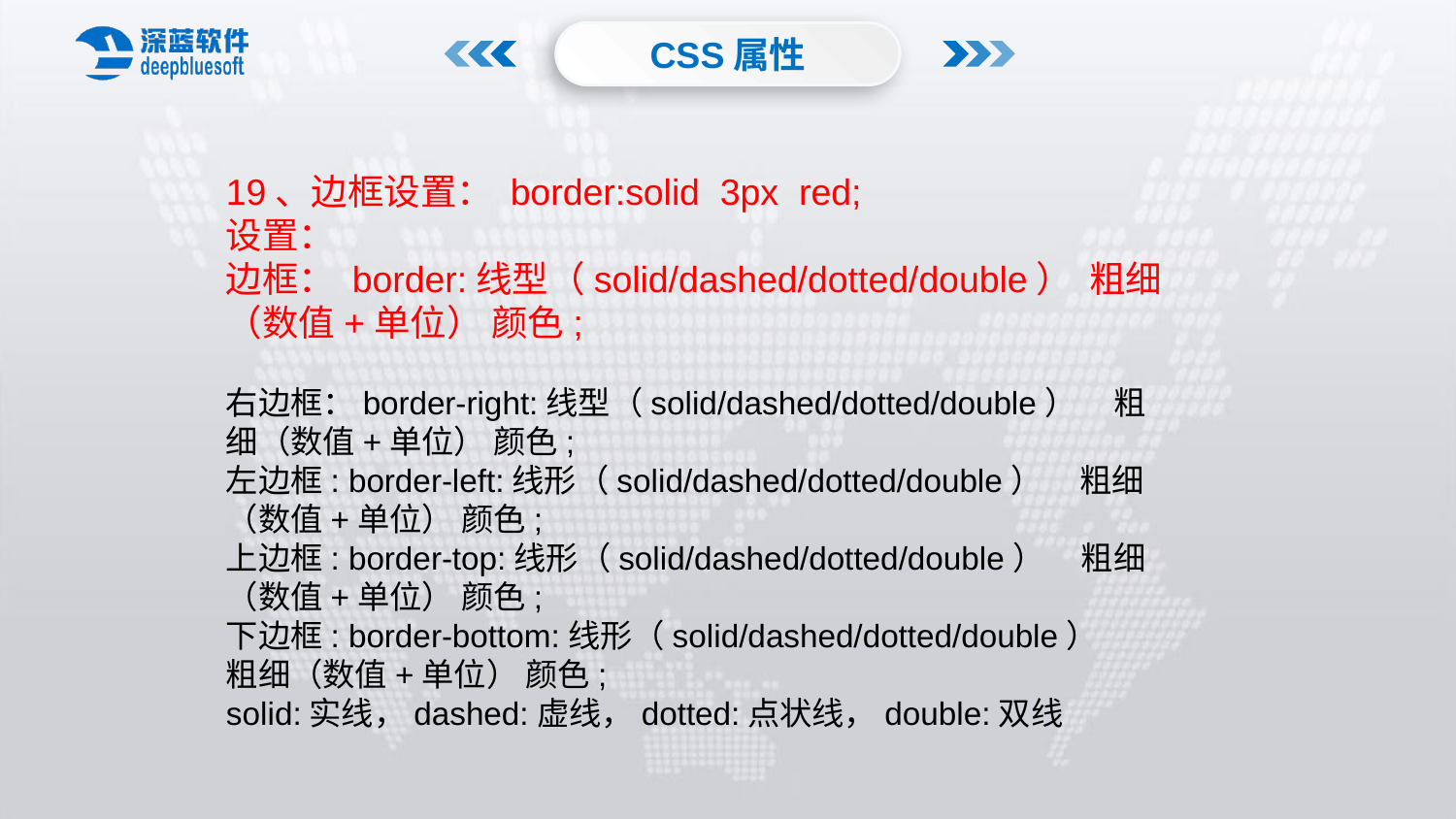

CSS属性

19、边框设置： border:solid  3px  red;
设置：
边框： border:线型（solid/dashed/dotted/double）  粗细（数值+单位） 颜色;

右边框：border-right:线型（solid/dashed/dotted/double）     粗细（数值+单位） 颜色;
左边框: border-left:线形（solid/dashed/dotted/double）     粗细（数值+单位） 颜色;
上边框: border-top:线形（solid/dashed/dotted/double）     粗细（数值+单位） 颜色;
下边框: border-bottom:线形（solid/dashed/dotted/double）     粗细（数值+单位） 颜色;
solid:实线，dashed:虚线，dotted:点状线，double:双线